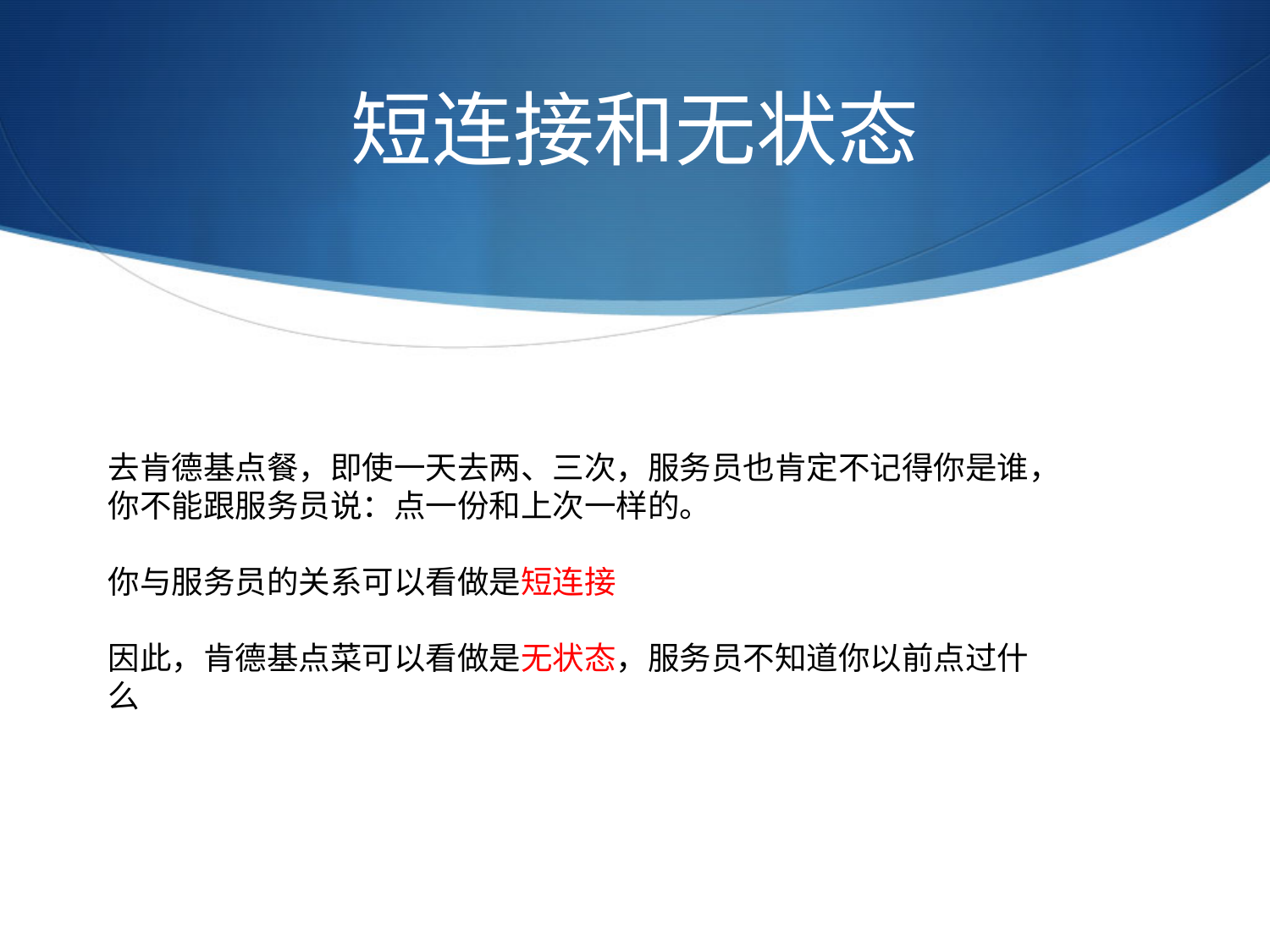

# 短连接和无状态
去肯德基点餐，即使一天去两、三次，服务员也肯定不记得你是谁，你不能跟服务员说：点一份和上次一样的。

你与服务员的关系可以看做是短连接

因此，肯德基点菜可以看做是无状态，服务员不知道你以前点过什么